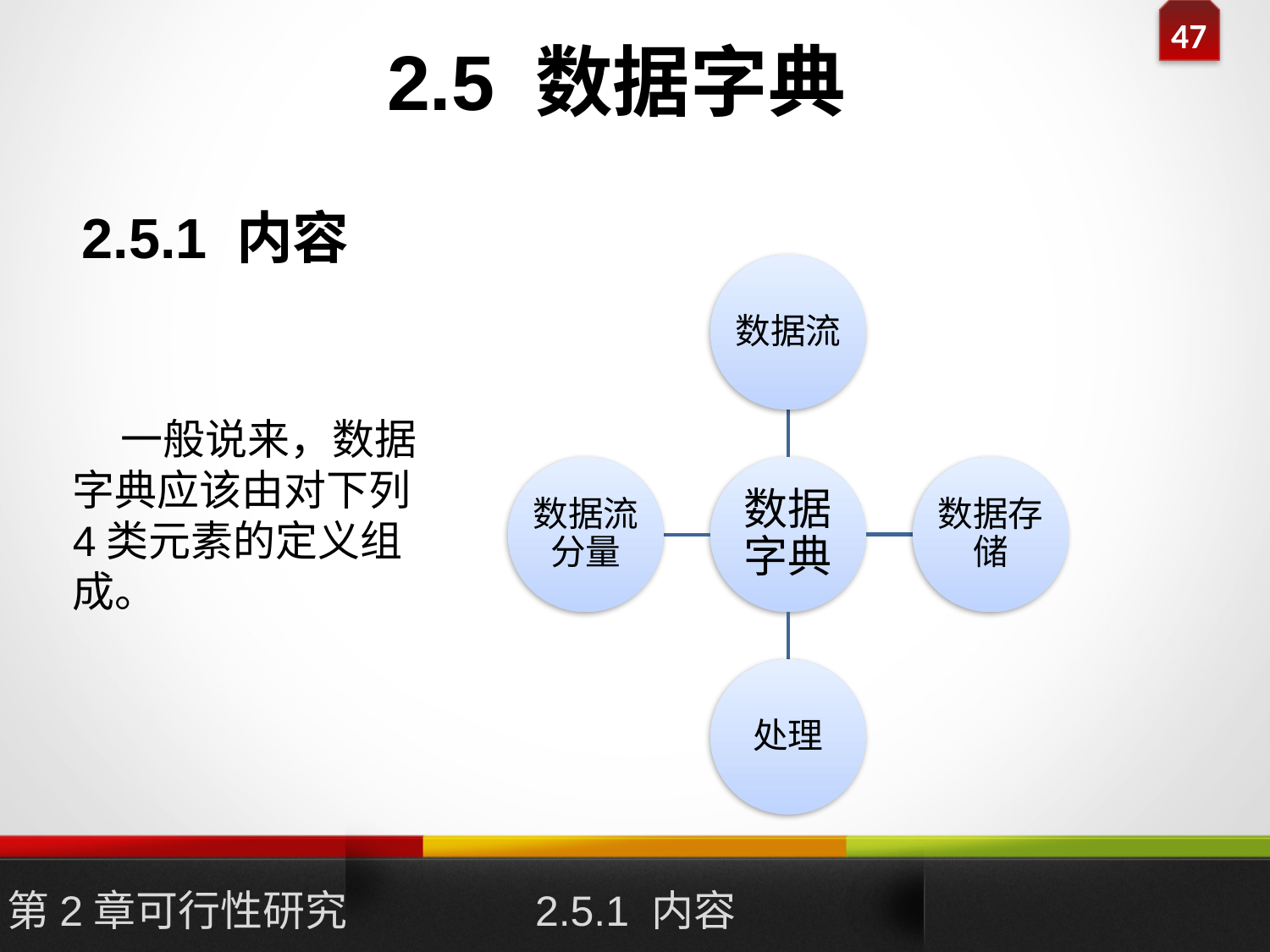

# 2.5 数据字典
2.5.1 内容
数据字典

数据流

数据存储

处理

数据流分量
    一般说来，数据字典应该由对下列4类元素的定义组成。
第2章可行性研究
2.5.1 内容